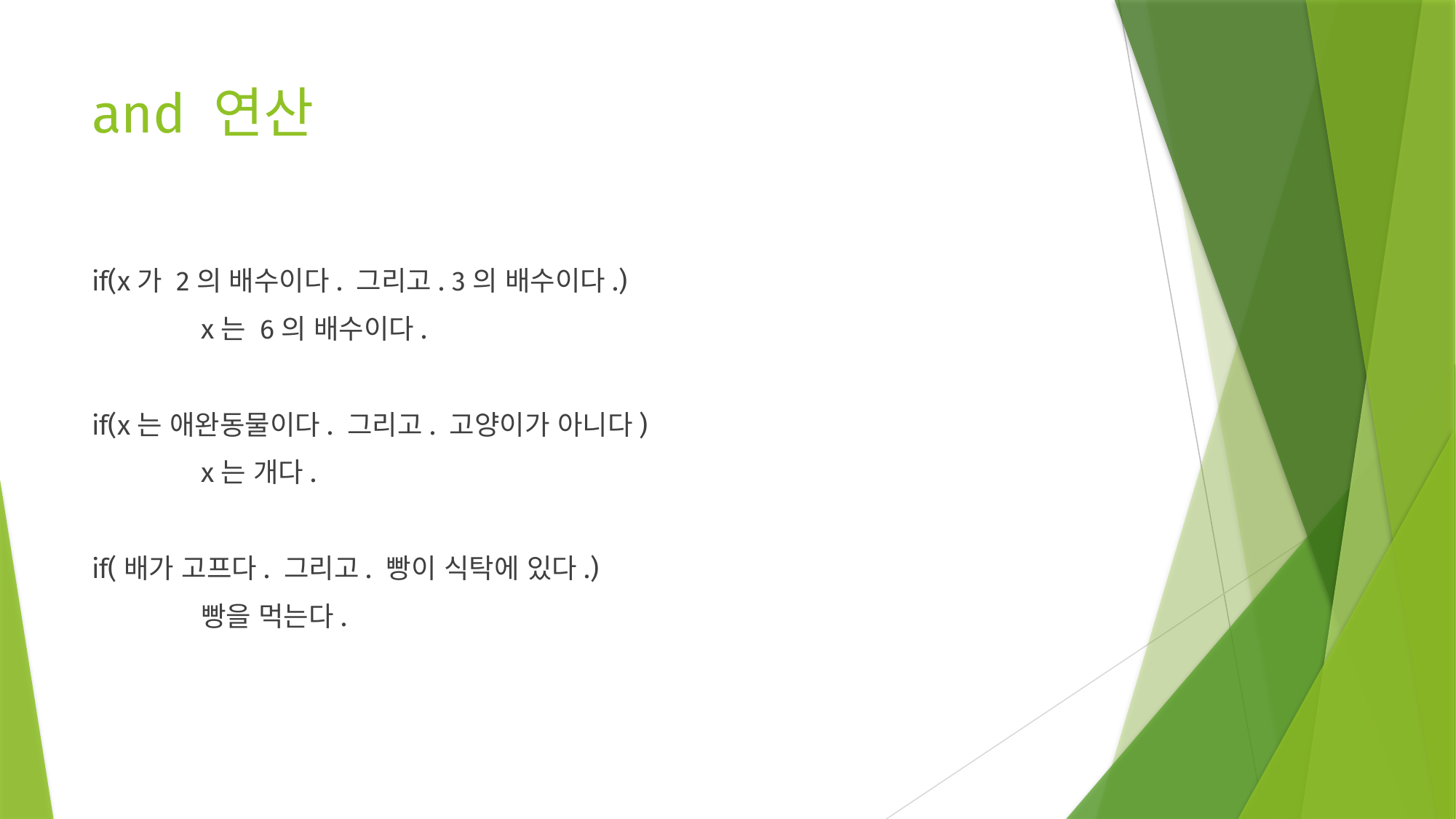

# and 연산
if(x가 2의 배수이다. 그리고. 3의 배수이다.)
	x는 6의 배수이다.

if(x는 애완동물이다. 그리고. 고양이가 아니다)
	x는 개다.

if(배가 고프다. 그리고. 빵이 식탁에 있다.)
	빵을 먹는다.